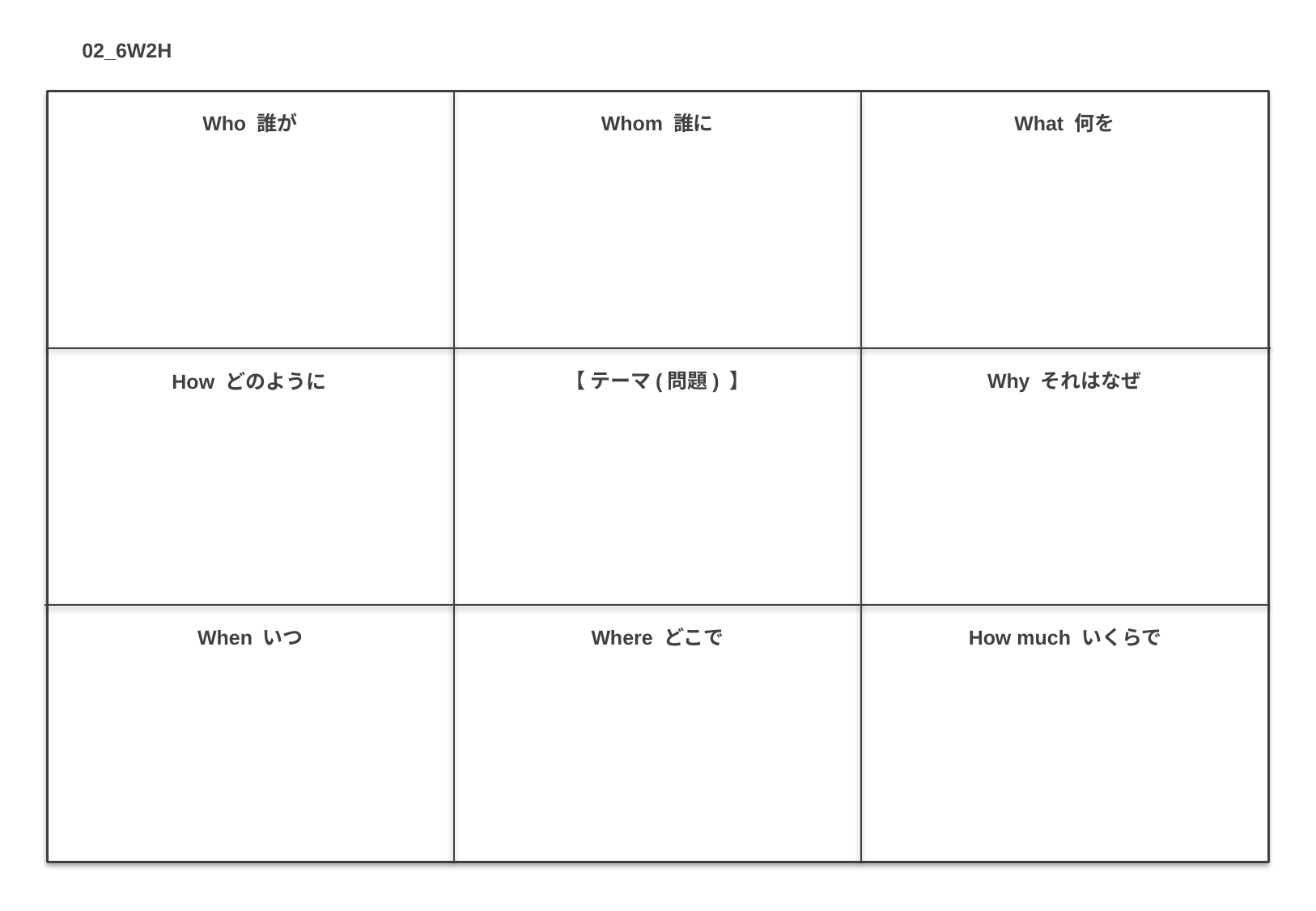

02_6W2H

Whom 誰に
Who 誰が
What 何を
【 テーマ(問題) 】
Why それはなぜ
How どのように
Where どこで
When いつ
How much いくらで